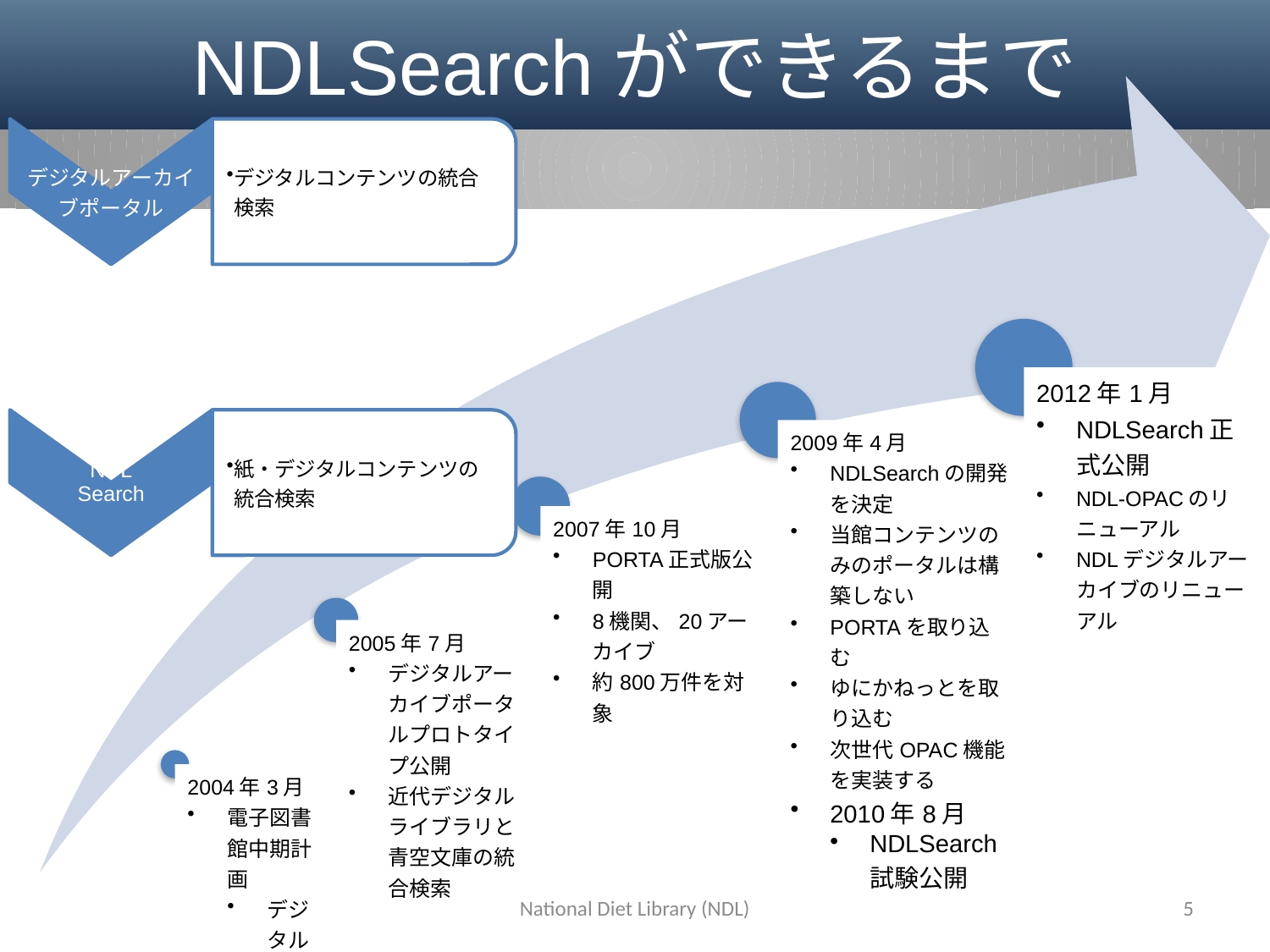

# NDLSearchができるまで
2012年1月
NDLSearch正式公開
NDL-OPACのリニューアル
NDLデジタルアーカイブのリニューアル
2005年7月
デジタルアーカイブポータルプロトタイプ公開
2007年10月
PORTA正式版公開
8機関、20アーカイブ
約800万件を対象
2009年4月
NDLSearchの開発を決定
PORTAを取り込む
次世代OPAC機能を実装する
ゆにかねっとを取り込む
当館コンテンツのみのポータルは構築しない
近代デジタルライブラリと青空文庫の統合検索
2010年8月
NDLSearch試験公開
2004年3月
電子図書館中期計画
デジタルアーカイブポータル
NDL
Search
紙・デジタルコンテンツの統合検索
デジタルコンテンツの統合検索
National Diet Library (NDL)
5